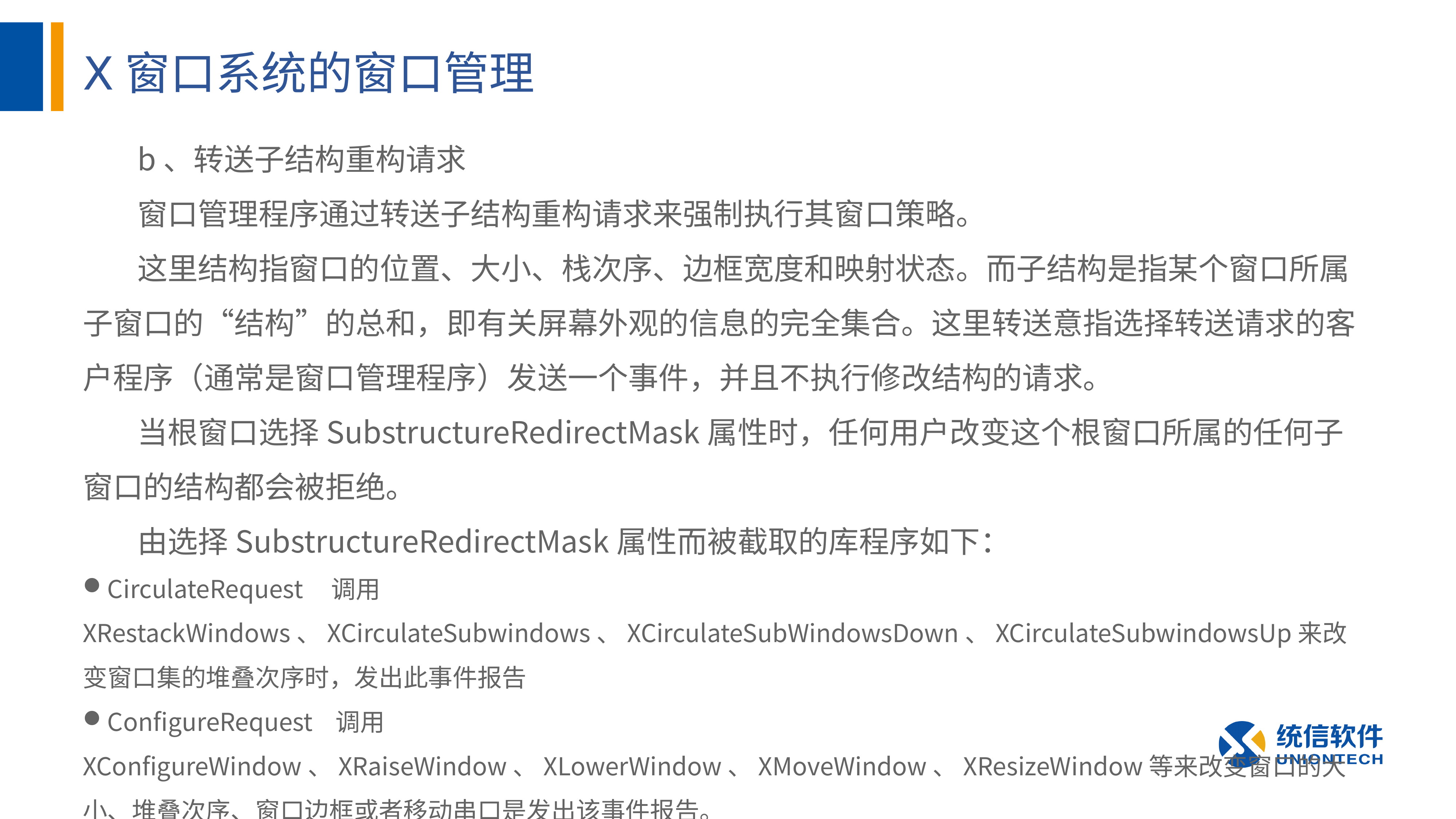

# X窗口系统的窗口管理
	b、转送子结构重构请求
	窗口管理程序通过转送子结构重构请求来强制执行其窗口策略。
	这里结构指窗口的位置、大小、栈次序、边框宽度和映射状态。而子结构是指某个窗口所属子窗口的“结构”的总和，即有关屏幕外观的信息的完全集合。这里转送意指选择转送请求的客户程序（通常是窗口管理程序）发送一个事件，并且不执行修改结构的请求。
	当根窗口选择SubstructureRedirectMask属性时，任何用户改变这个根窗口所属的任何子窗口的结构都会被拒绝。
	由选择SubstructureRedirectMask属性而被截取的库程序如下：
CirculateRequest    调用XRestackWindows、XCirculateSubwindows、XCirculateSubWindowsDown、XCirculateSubwindowsUp来改变窗口集的堆叠次序时，发出此事件报告
ConfigureRequest   调用XConfigureWindow、XRaiseWindow、XLowerWindow、XMoveWindow、XResizeWindow等来改变窗口的大小、堆叠次序、窗口边框或者移动串口是发出该事件报告。
MapRequest		当调用XMapWindows或XMapSubWindows来映射窗口时，发出改事件报告。